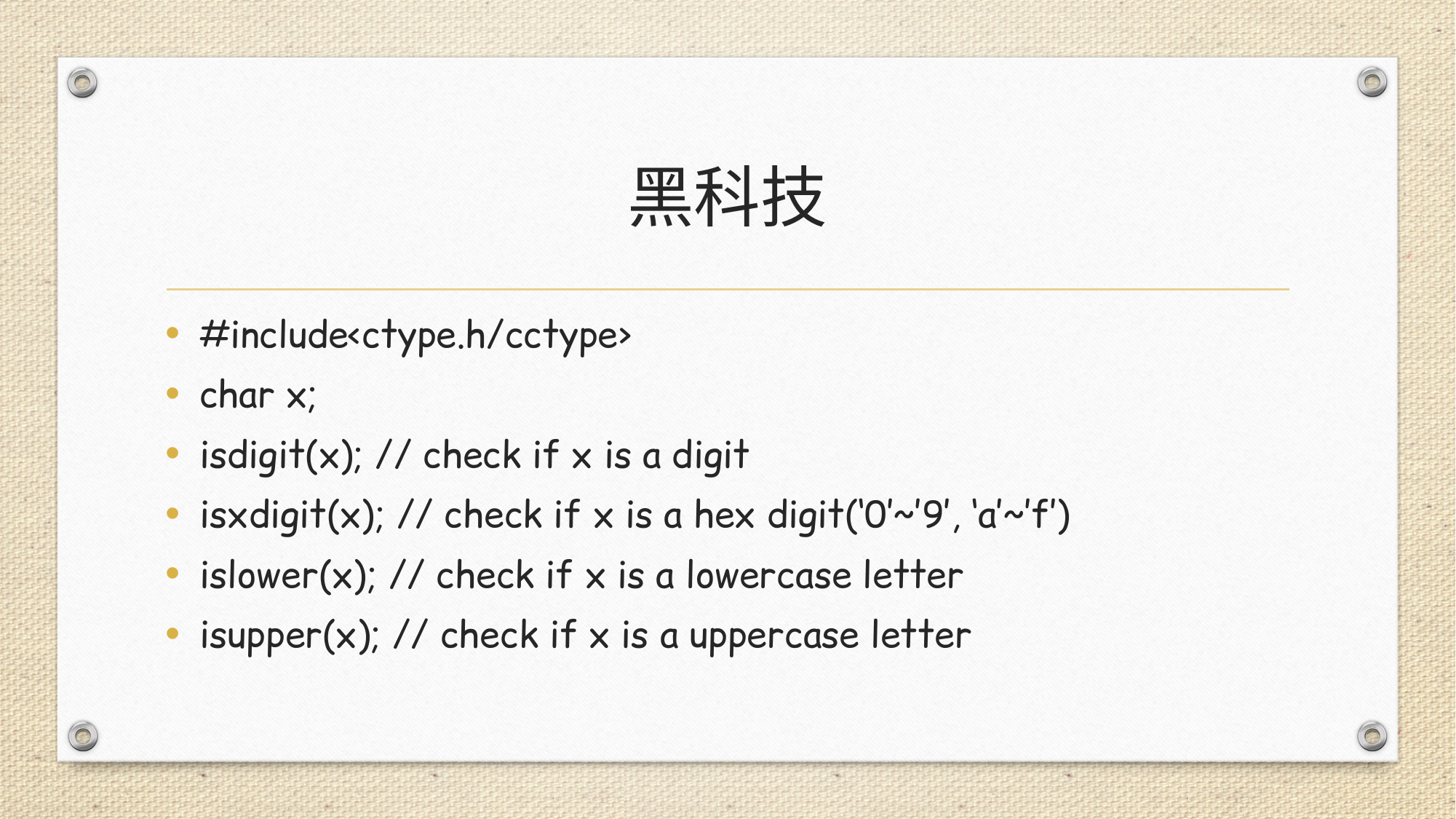

# 黑科技
#include<ctype.h/cctype>
char x;
isdigit(x); // check if x is a digit
isxdigit(x); // check if x is a hex digit(‘0’~’9’, ‘a’~’f’)
islower(x); // check if x is a lowercase letter
isupper(x); // check if x is a uppercase letter